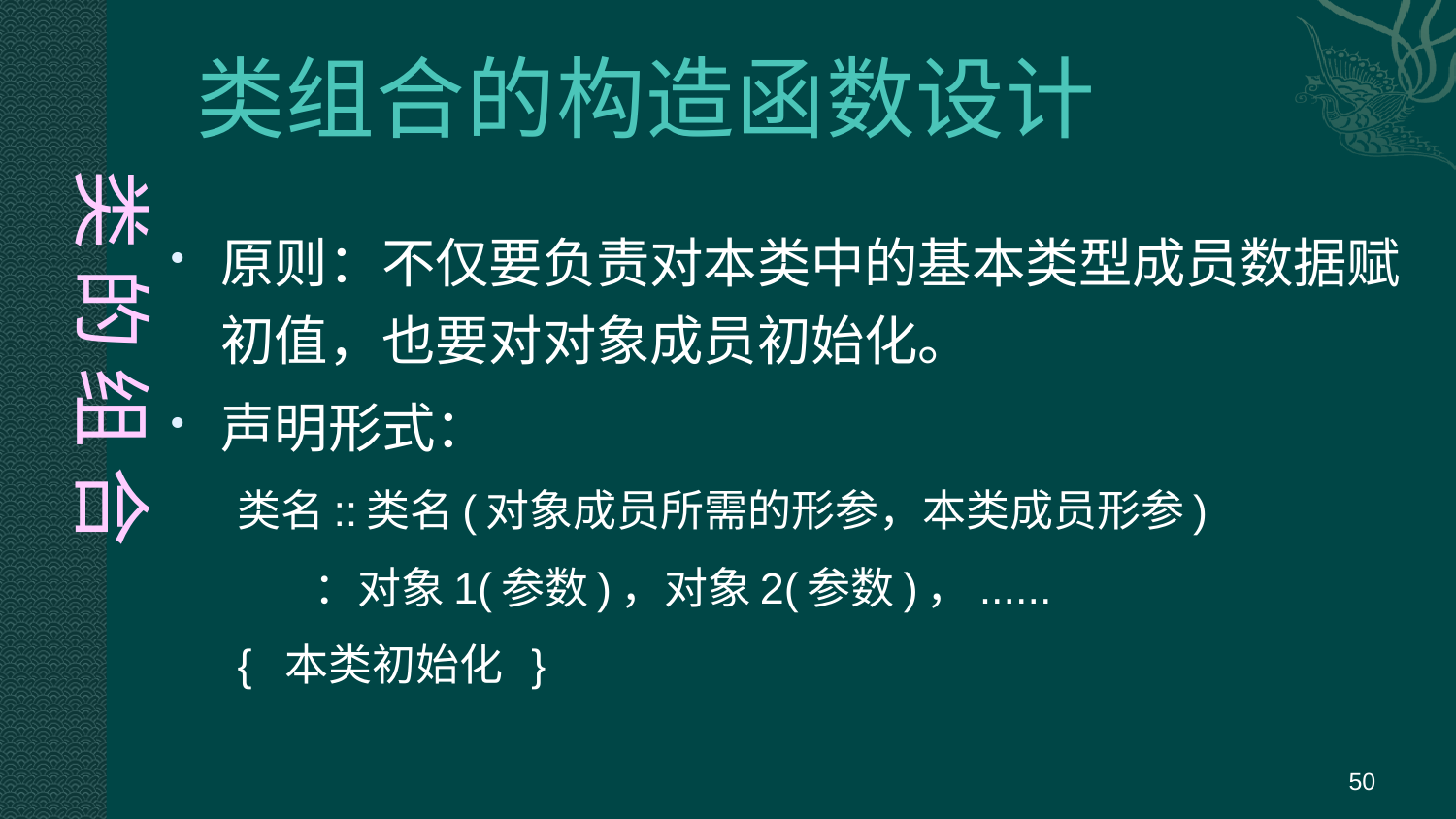

# 类组合的构造函数设计
类 的 组 合
原则：不仅要负责对本类中的基本类型成员数据赋初值，也要对对象成员初始化。
声明形式：
类名::类名(对象成员所需的形参，本类成员形参)
       ：对象1(参数)，对象2(参数)，......
{  本类初始化  }
50